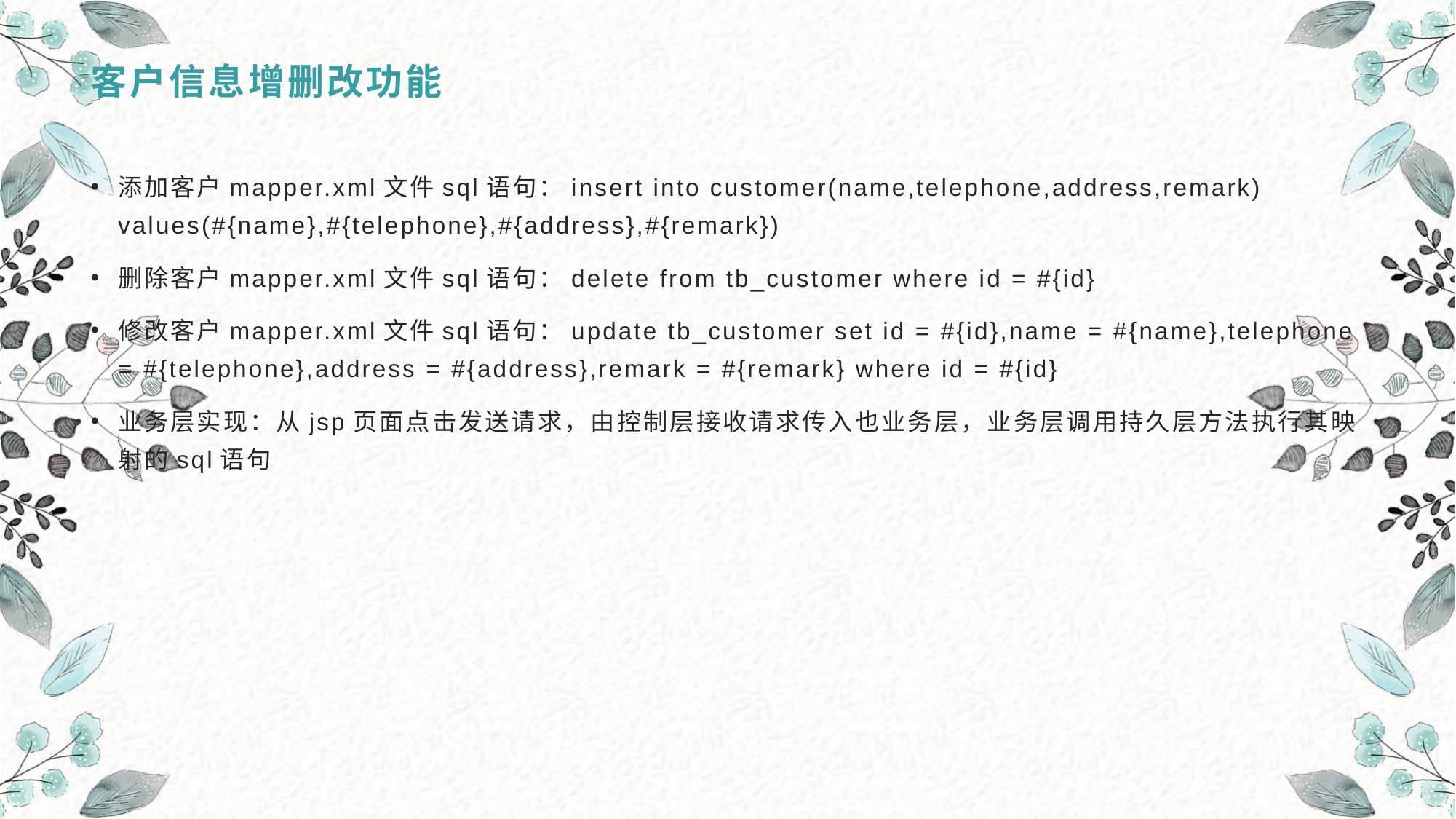

# 客户信息增删改功能

添加客户mapper.xml文件sql语句：insert into customer(name,telephone,address,remark) values(#{name},#{telephone},#{address},#{remark})
删除客户mapper.xml文件sql语句：delete from tb_customer where id = #{id}
修改客户mapper.xml文件sql语句：update tb_customer set id = #{id},name = #{name},telephone = #{telephone},address = #{address},remark = #{remark} where id = #{id}
业务层实现：从jsp页面点击发送请求，由控制层接收请求传入也业务层，业务层调用持久层方法执行其映射的sql语句